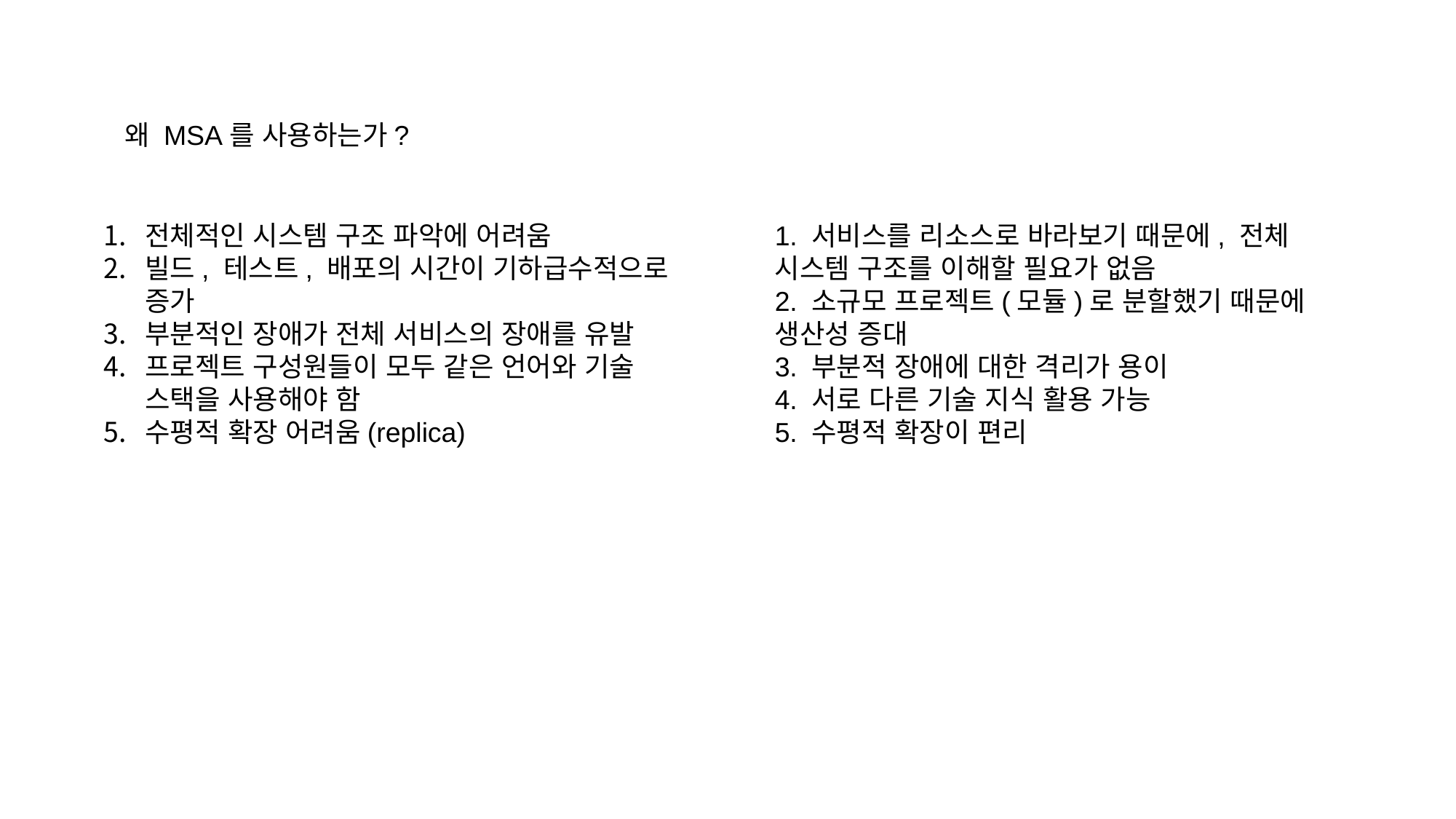

왜 MSA를 사용하는가?
전체적인 시스템 구조 파악에 어려움
빌드, 테스트, 배포의 시간이 기하급수적으로 증가
부분적인 장애가 전체 서비스의 장애를 유발
프로젝트 구성원들이 모두 같은 언어와 기술 스택을 사용해야 함
수평적 확장 어려움(replica)
1. 서비스를 리소스로 바라보기 때문에, 전체 시스템 구조를 이해할 필요가 없음
2. 소규모 프로젝트(모듈)로 분할했기 때문에 생산성 증대
3. 부분적 장애에 대한 격리가 용이
4. 서로 다른 기술 지식 활용 가능
5. 수평적 확장이 편리